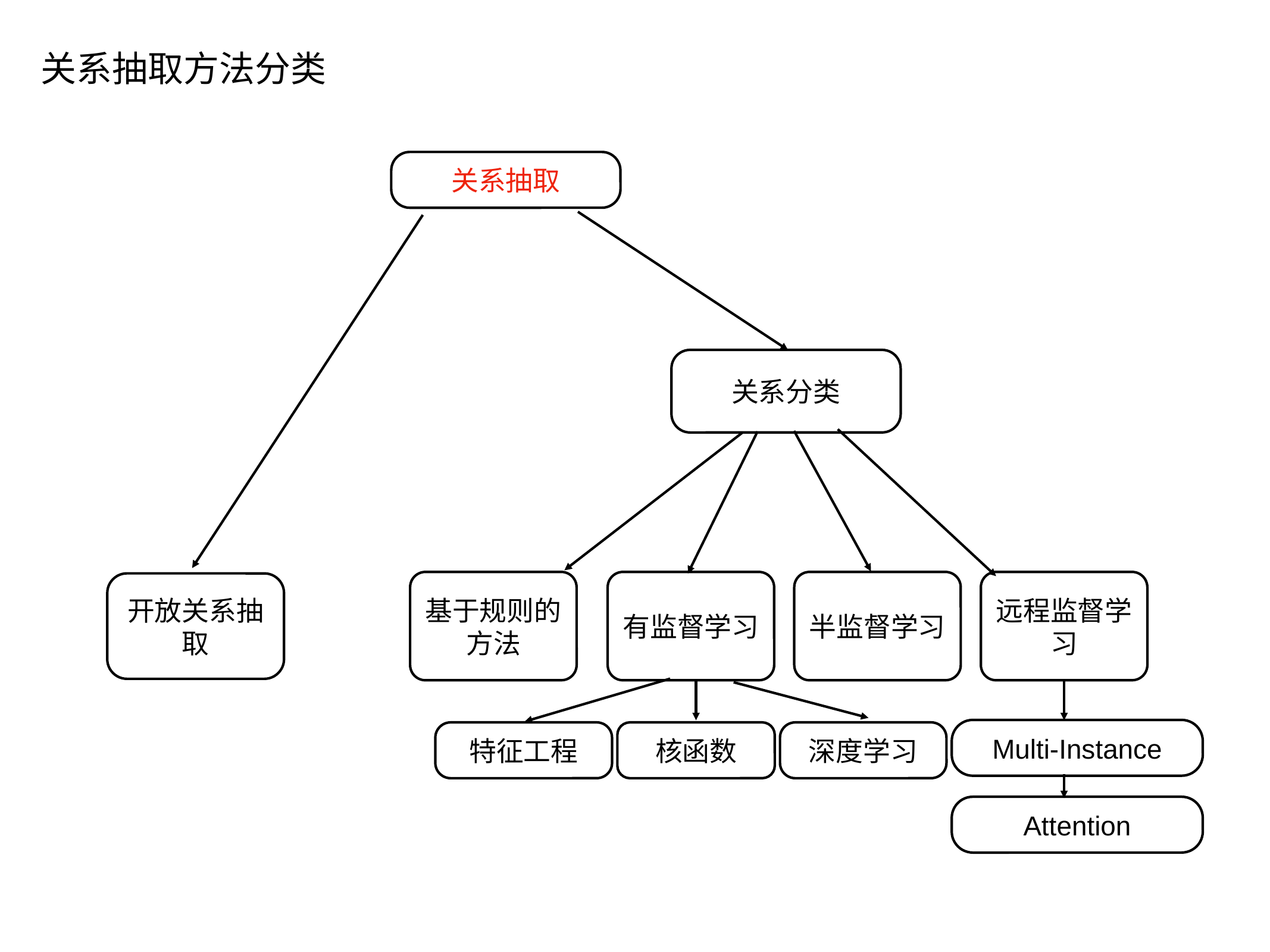

# 关系抽取方法分类
关系抽取

关系分类

基于规则的方法
有监督学习
半监督学习
远程监督学习
开放关系抽取

Multi-Instance
特征工程
核函数
深度学习

Attention